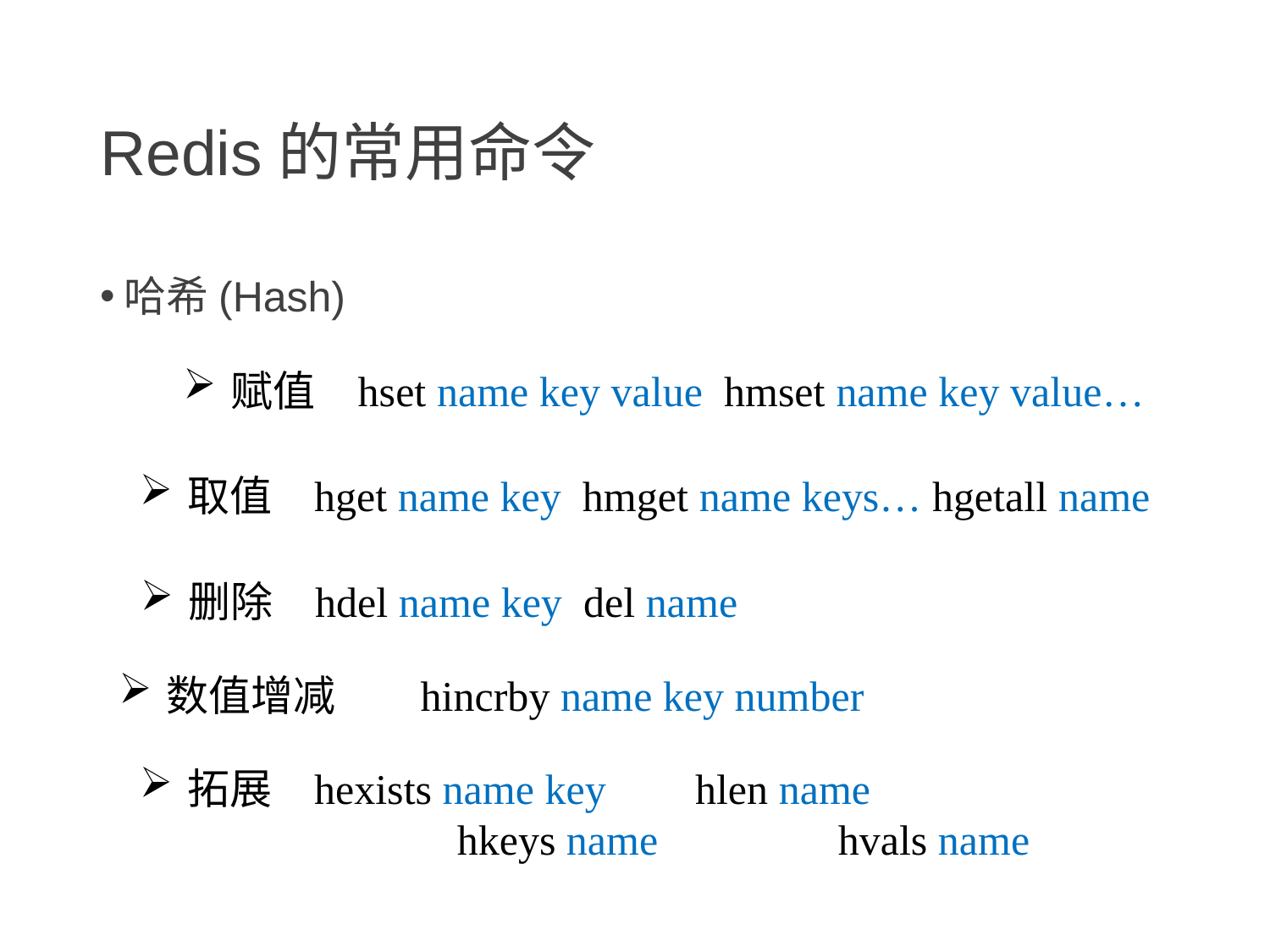

# Redis的常用命令
哈希(Hash)
赋值	hset name key value  hmset name key value…
取值	hget name key  hmget name keys… hgetall name
删除	hdel name key  del name
数值增减	hincrby name key number
拓展	hexists name key  	hlen name
	hkeys name  		hvals name